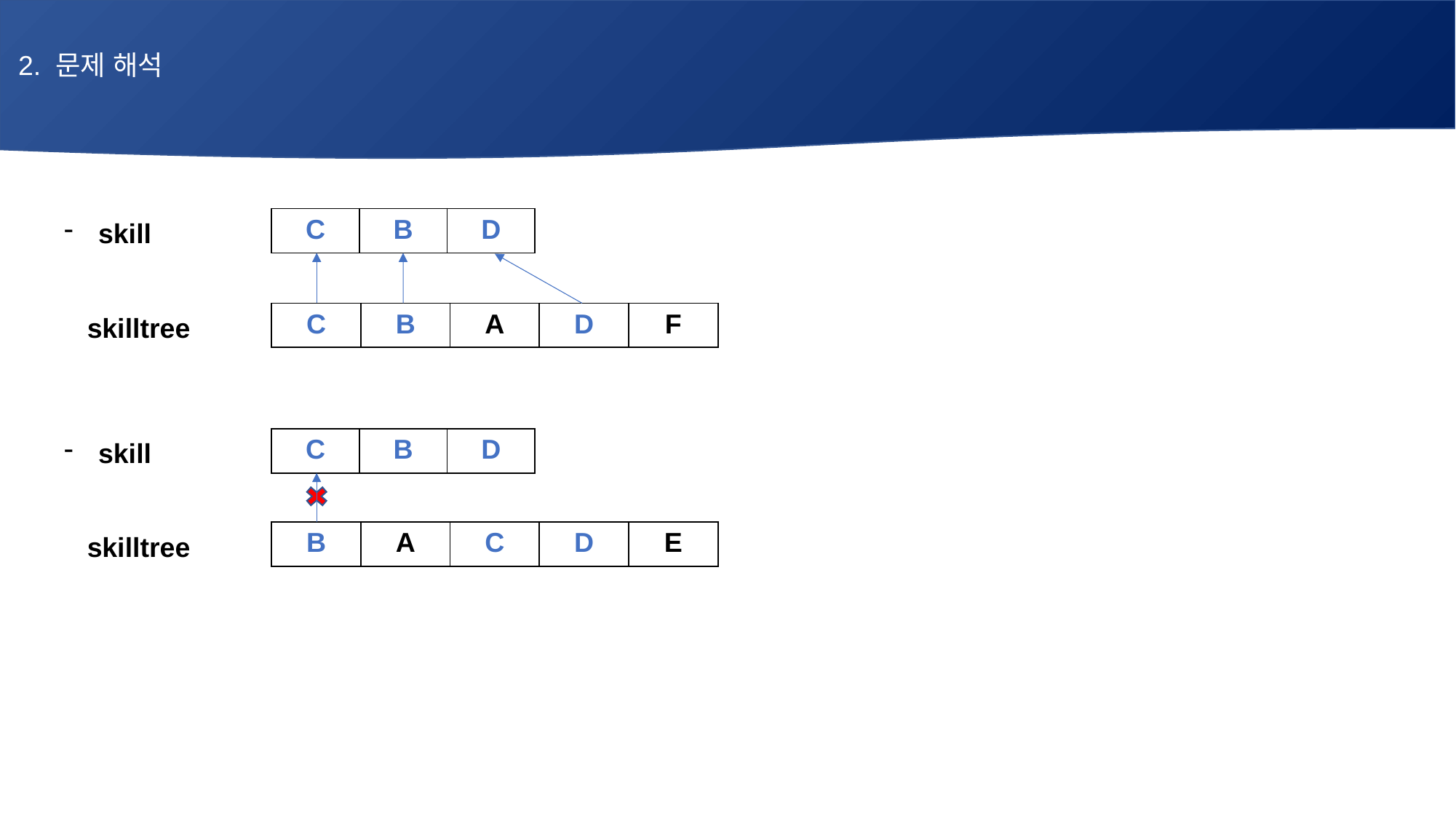

2. 문제 해석
# 매주 1 과제 LV2
skill

   skilltree
| C | B | D |
| --- | --- | --- |
| C | B | A | D | F |
| --- | --- | --- | --- | --- |
skill

   skilltree
| C | B | D |
| --- | --- | --- |

| B | A | C | D | E |
| --- | --- | --- | --- | --- |